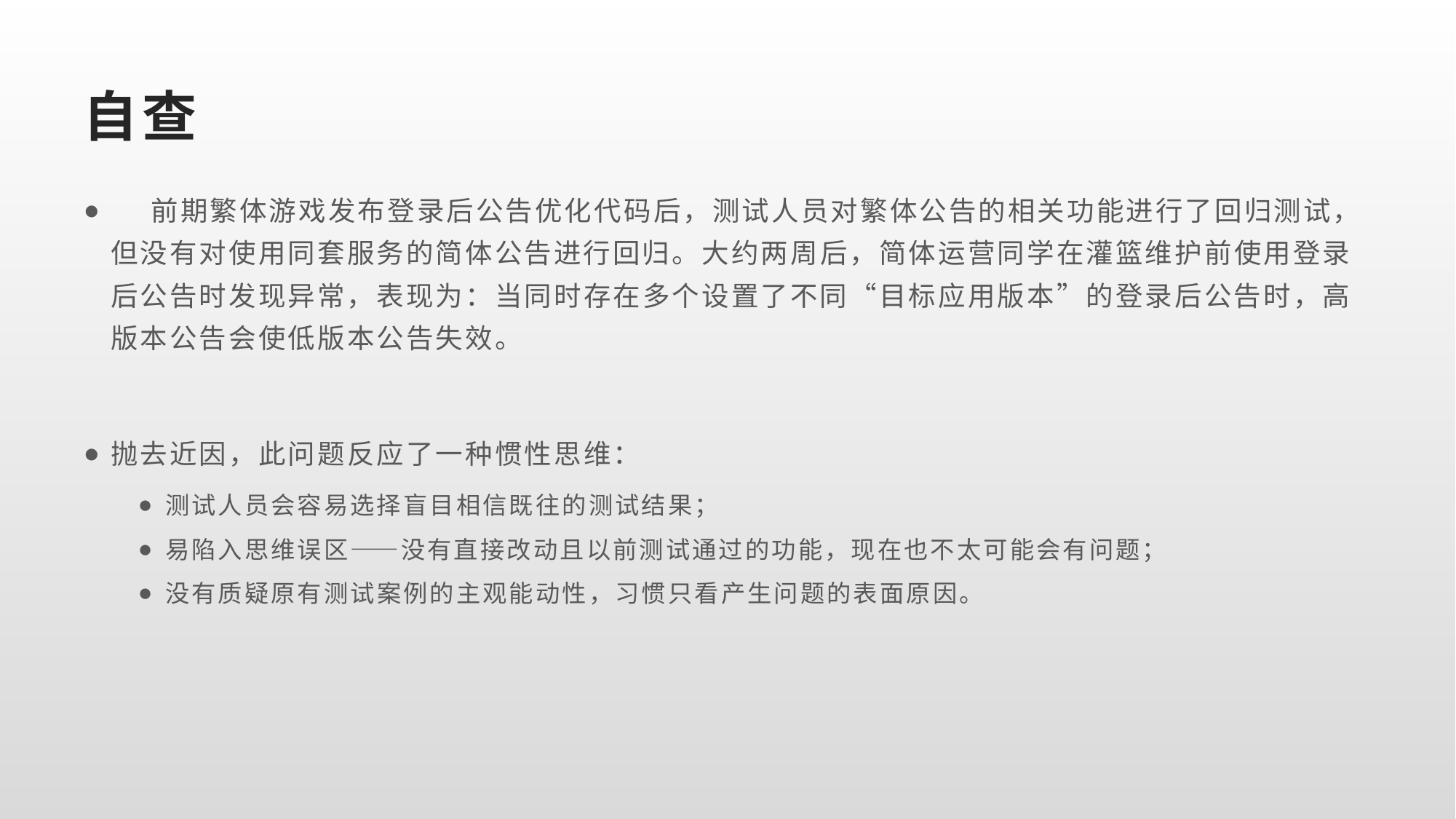

# 自查
    前期繁体游戏发布登录后公告优化代码后，测试人员对繁体公告的相关功能进行了回归测试，但没有对使用同套服务的简体公告进行回归。大约两周后，简体运营同学在灌篮维护前使用登录后公告时发现异常，表现为：当同时存在多个设置了不同“目标应用版本”的登录后公告时，高版本公告会使低版本公告失效。

抛去近因，此问题反应了一种惯性思维：
测试人员会容易选择盲目相信既往的测试结果；
易陷入思维误区——没有直接改动且以前测试通过的功能，现在也不太可能会有问题；
没有质疑原有测试案例的主观能动性，习惯只看产生问题的表面原因。